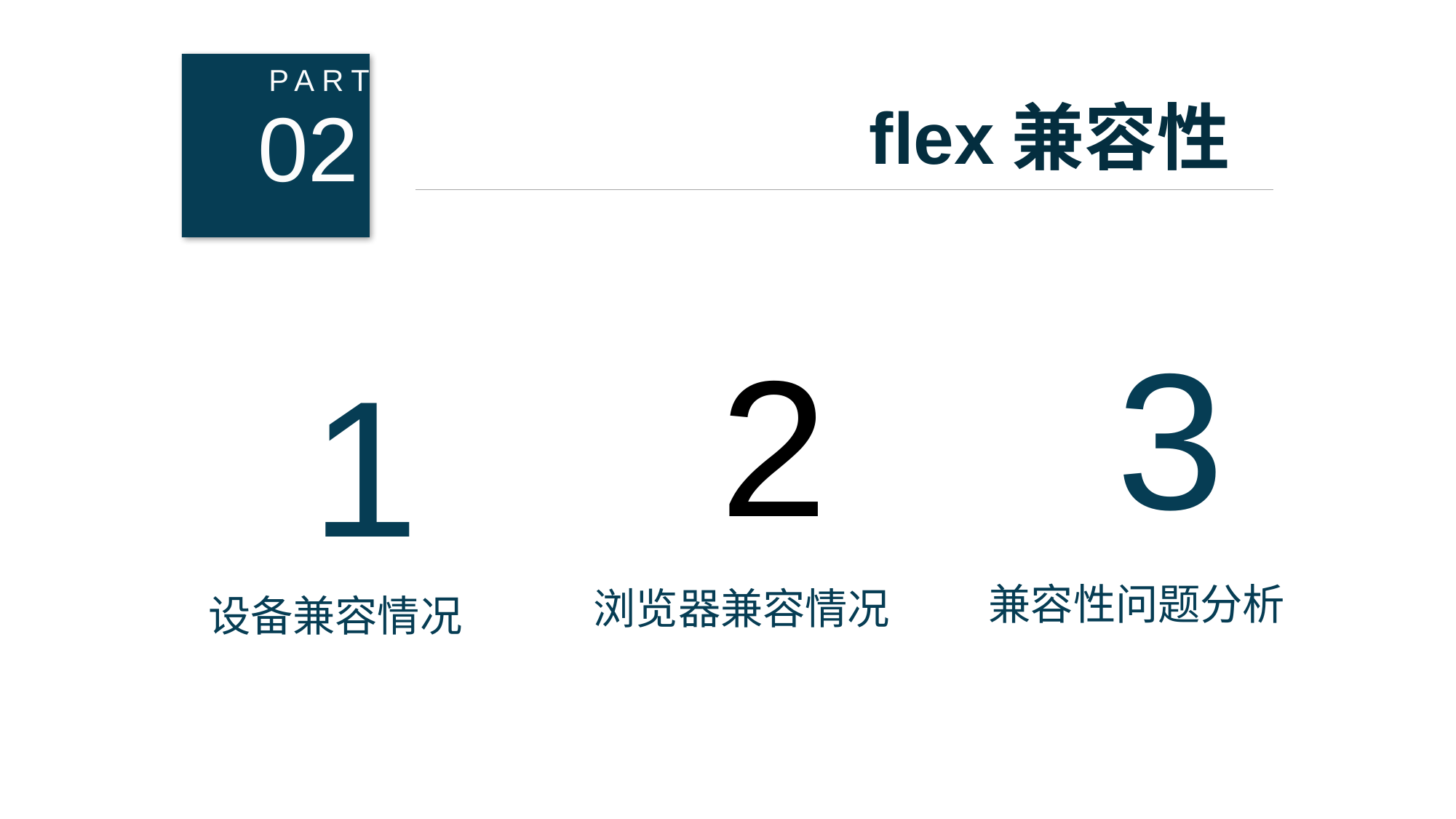

02
PART
flex兼容性
3
Services
2
1
Services
兼容性问题分析
浏览器兼容情况
设备兼容情况